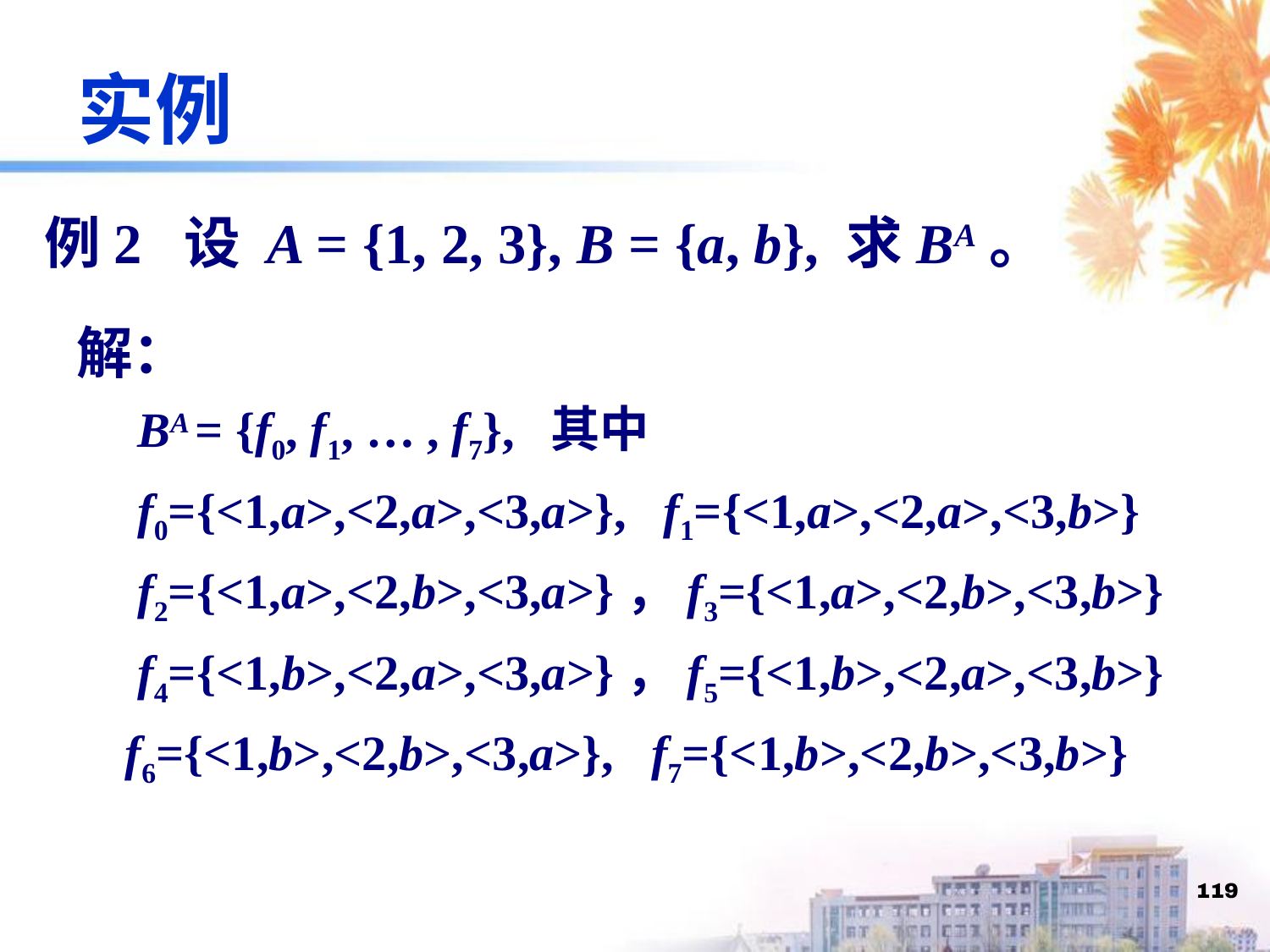

# 实例
例2  设 A = {1, 2, 3}, B = {a, b}, 求BA。
解：
     BA = {f0, f1, … , f7},  其中
     f0={<1,a>,<2,a>,<3,a>},   f1={<1,a>,<2,a>,<3,b>}
     f2={<1,a>,<2,b>,<3,a>}，f3={<1,a>,<2,b>,<3,b>}
     f4={<1,b>,<2,a>,<3,a>}，f5={<1,b>,<2,a>,<3,b>}
    f6={<1,b>,<2,b>,<3,a>},   f7={<1,b>,<2,b>,<3,b>}
119